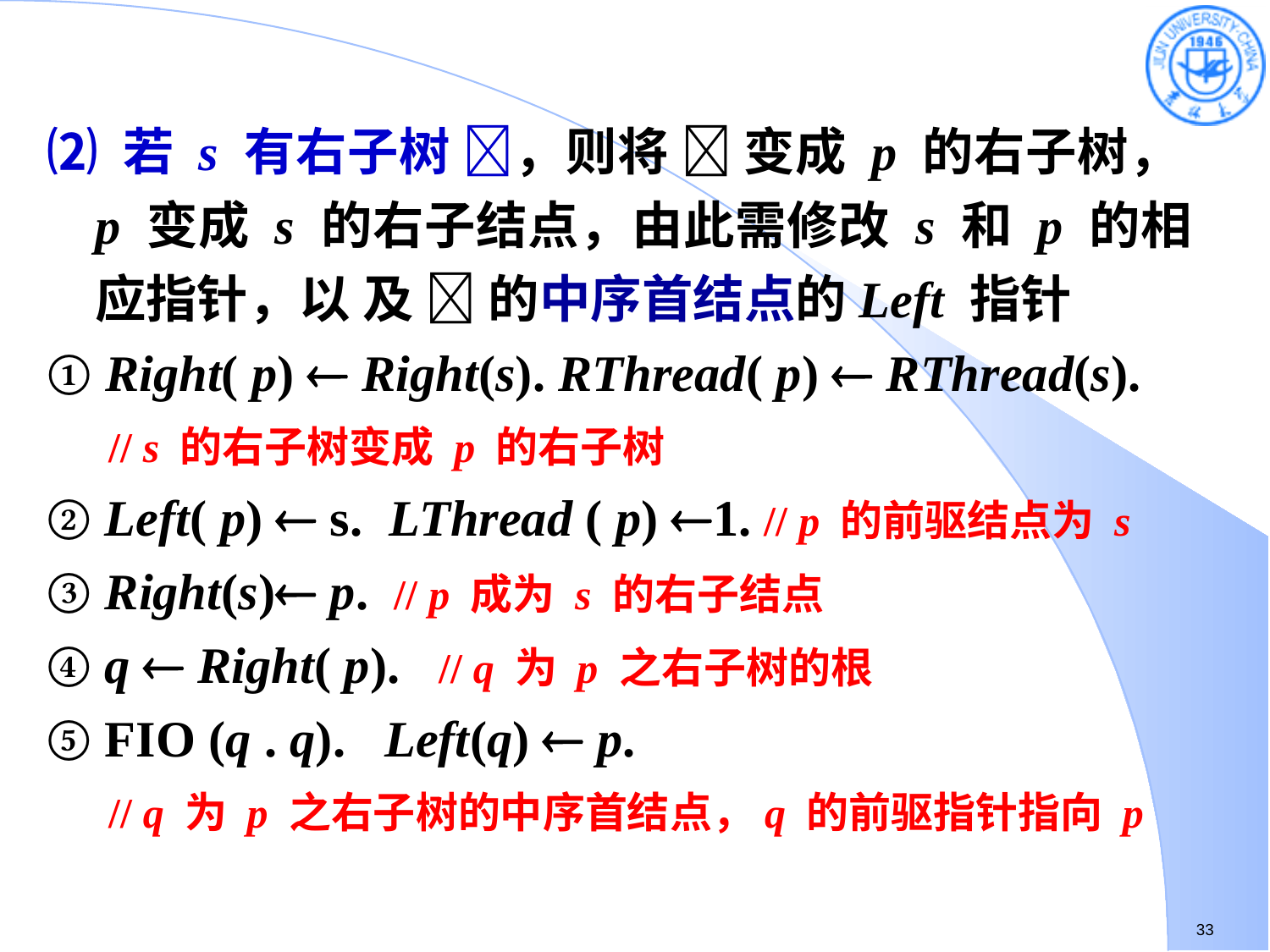

⑵ 若 s 有右子树 α，则将 α 变成 p 的右子树，p 变成 s 的右子结点，由此需修改 s 和 p 的相应指针，以 及 α 的中序首结点的Left 指针
① Right( p) ← Right(s). RThread( p) ← RThread(s).
     // s 的右子树变成 p 的右子树
② Left( p) ← s.  LThread ( p) ←1. // p 的前驱结点为 s
③ Right(s)← p.  // p 成为 s 的右子结点
④ q ← Right( p).   // q 为 p 之右子树的根
⑤ FIO (q . q).   Left(q) ← p.
     // q 为 p 之右子树的中序首结点，q 的前驱指针指向 p